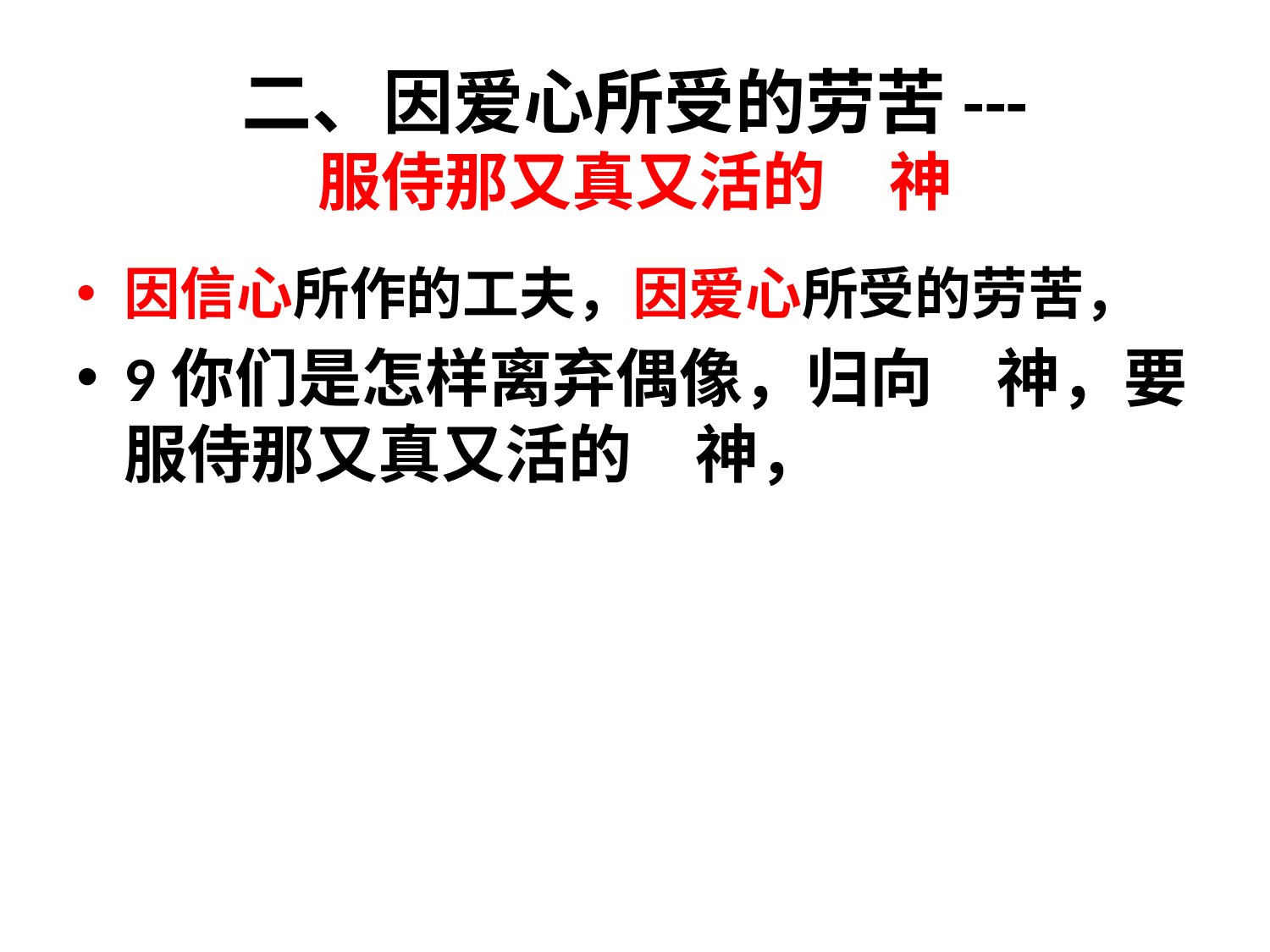

# 二、因爱心所受的劳苦--- 服侍那又真又活的　神
因信心所作的工夫，因爱心所受的劳苦，
9你们是怎样离弃偶像，归向　神，要服侍那又真又活的　神，